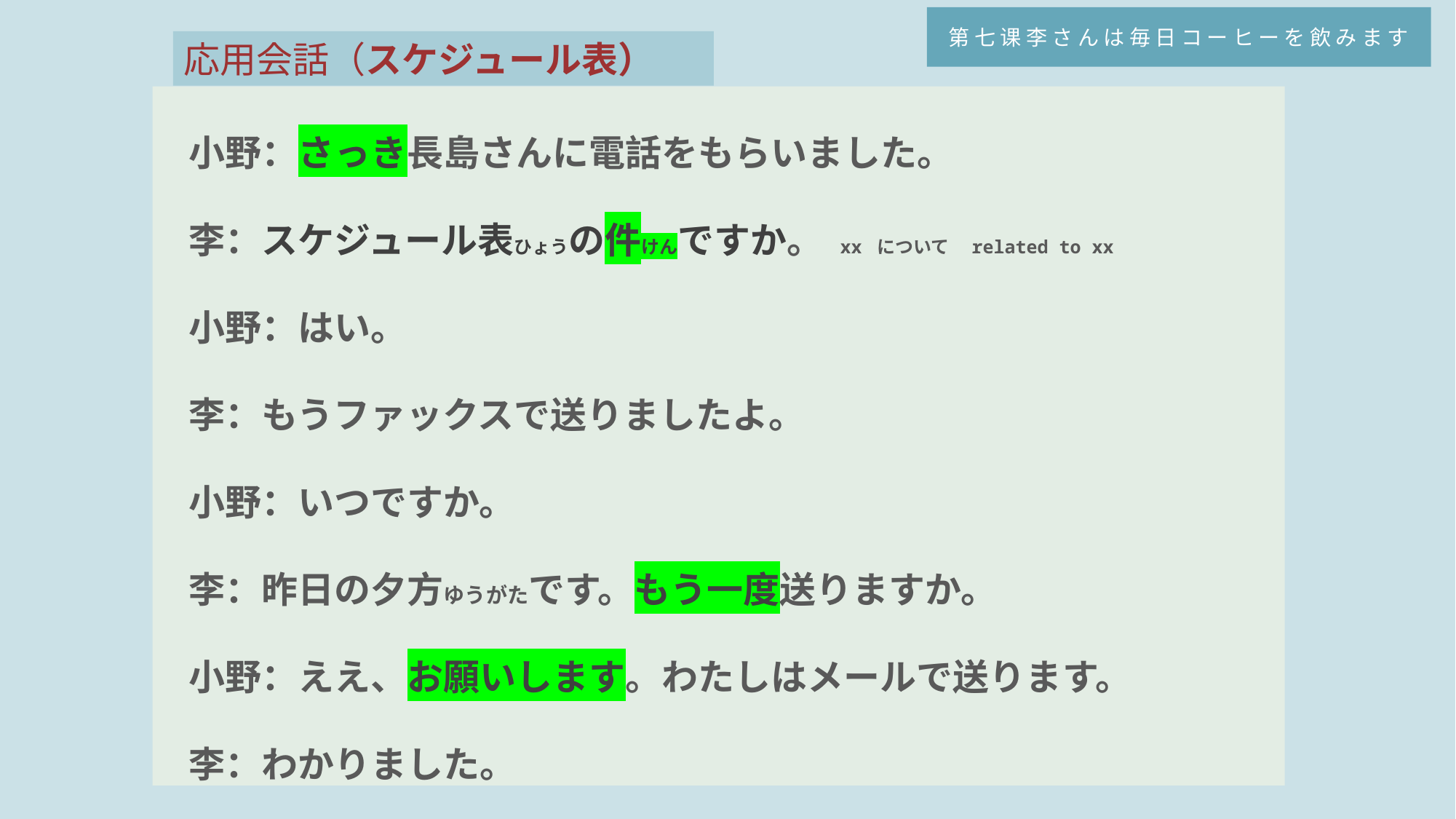

第七课李さんは毎日コーヒーを飲みます
応用会話（スケジュール表）
　小野：さっき長島さんに電話をもらいました。
　李：スケジュール表ひょうの件けんですか。 xx について　related to xx
　小野：はい。
　李：もうファックスで送りましたよ。
　小野：いつですか。
　李：昨日の夕方ゆうがたです。もう一度送りますか。
　小野：ええ、お願いします。わたしはメールで送ります。
　李：わかりました。